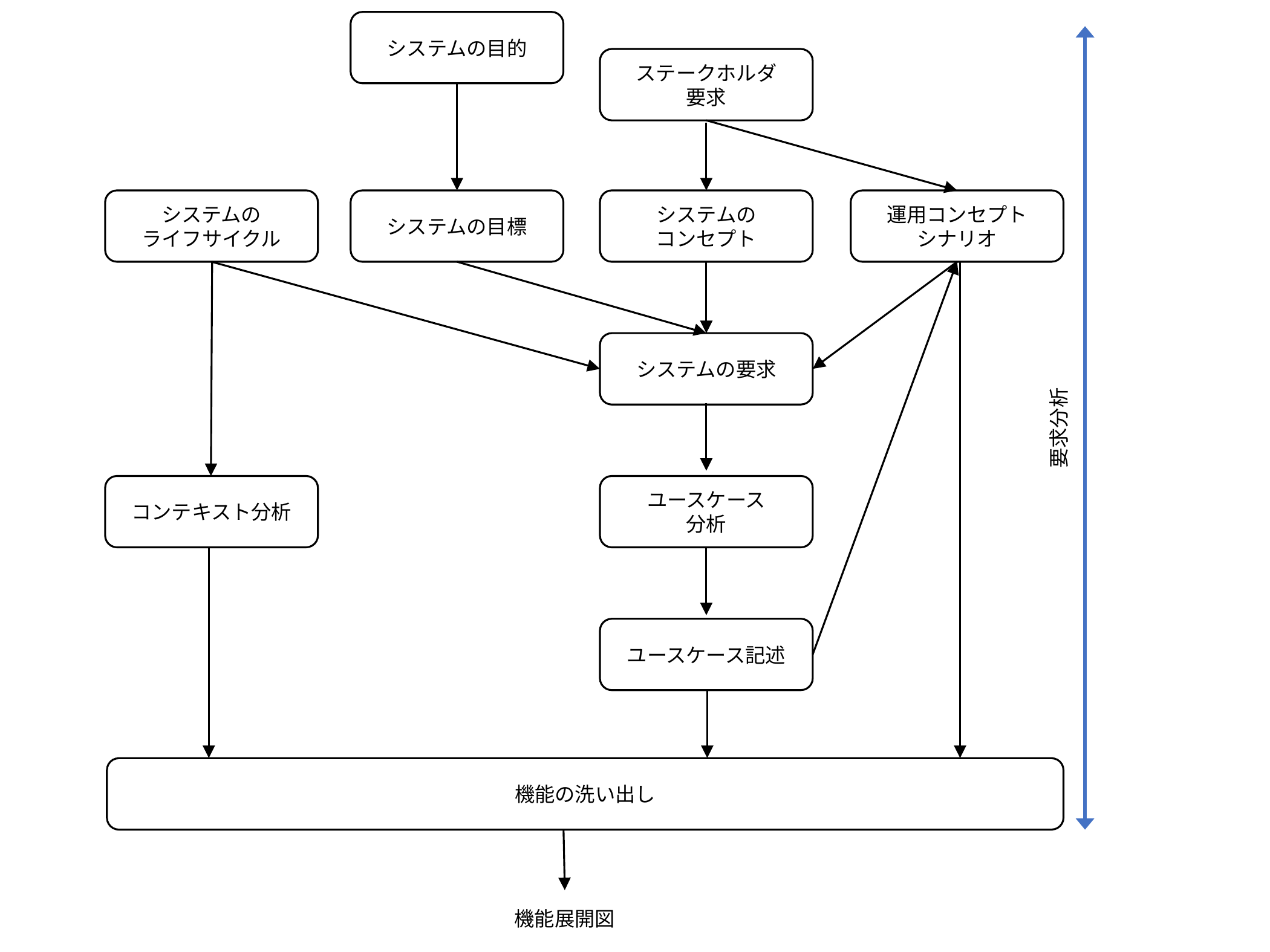

システムの目的
ステークホルダ
要求
システムの
ライフサイクル
システムの目標
システムの
コンセプト
運用コンセプト
シナリオ
システムの要求
要求分析
コンテキスト分析
ユースケース
分析
ユースケース記述
機能の洗い出し
機能展開図